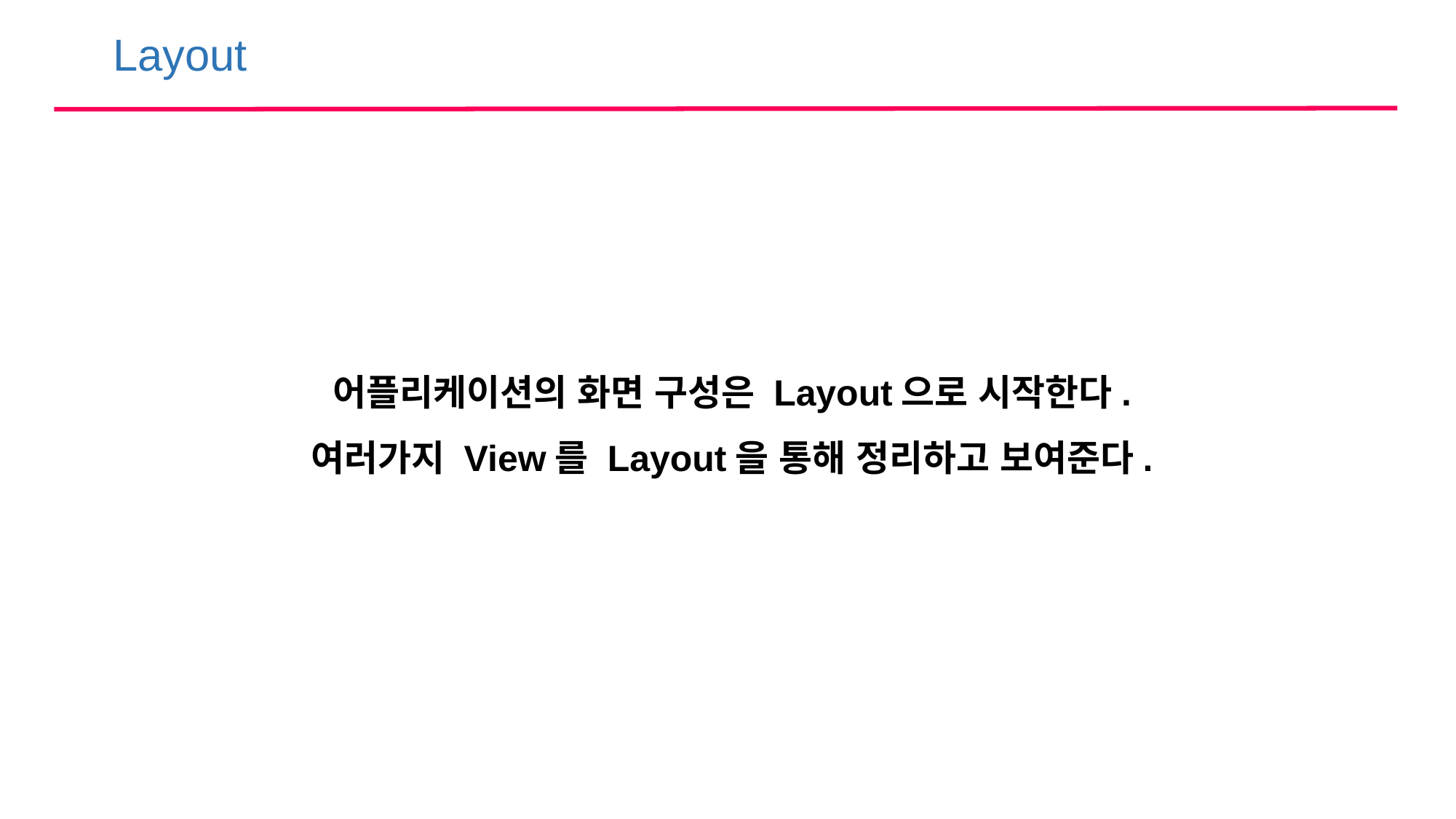

Layout
어플리케이션의 화면 구성은 Layout으로 시작한다.
여러가지 View를 Layout을 통해 정리하고 보여준다.